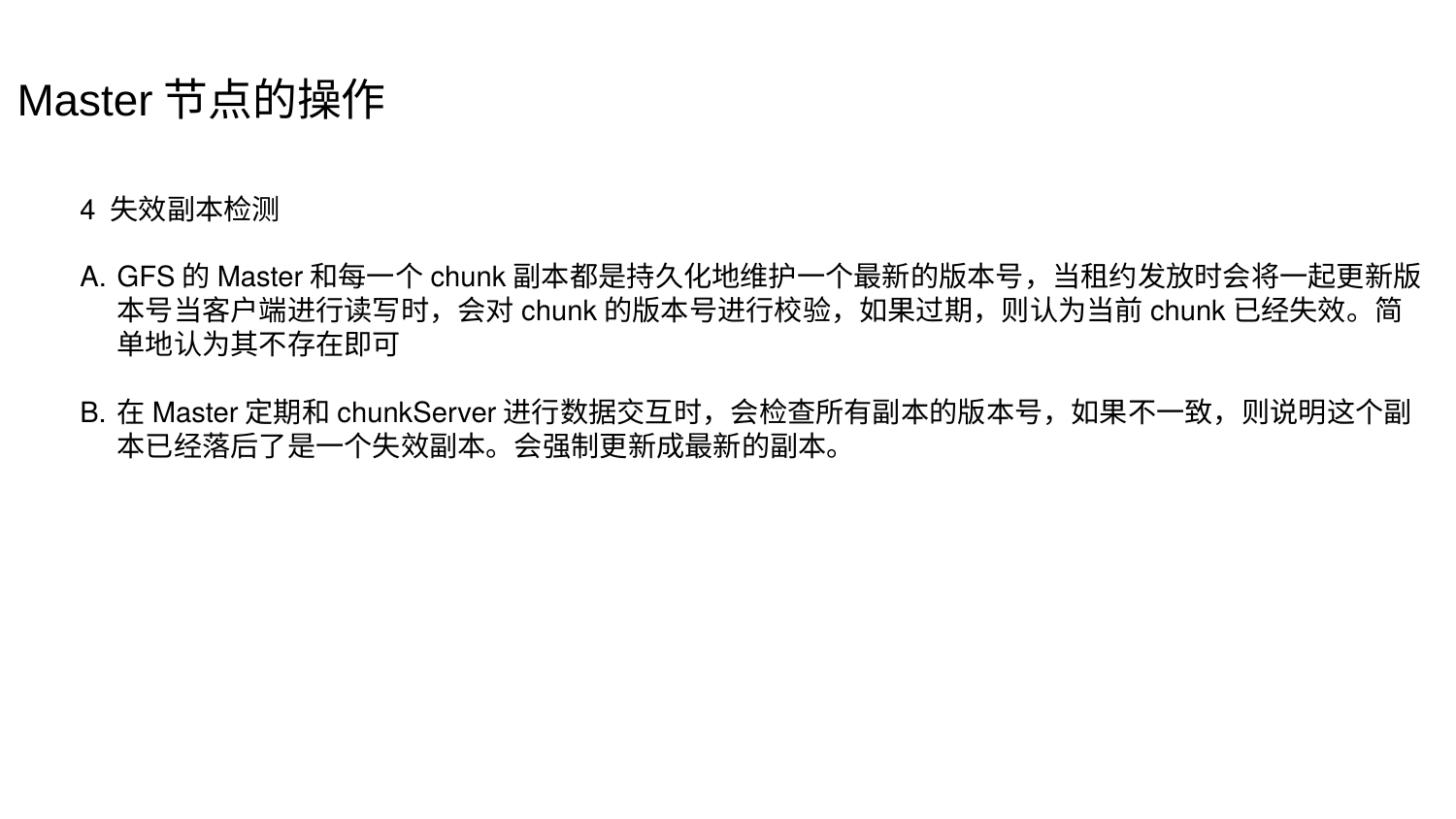

# Master节点的操作
4 失效副本检测

GFS的Master和每一个chunk副本都是持久化地维护一个最新的版本号，当租约发放时会将一起更新版本号当客户端进行读写时，会对chunk的版本号进行校验，如果过期，则认为当前chunk已经失效。简单地认为其不存在即可

在Master定期和chunkServer进行数据交互时，会检查所有副本的版本号，如果不一致，则说明这个副本已经落后了是一个失效副本。会强制更新成最新的副本。